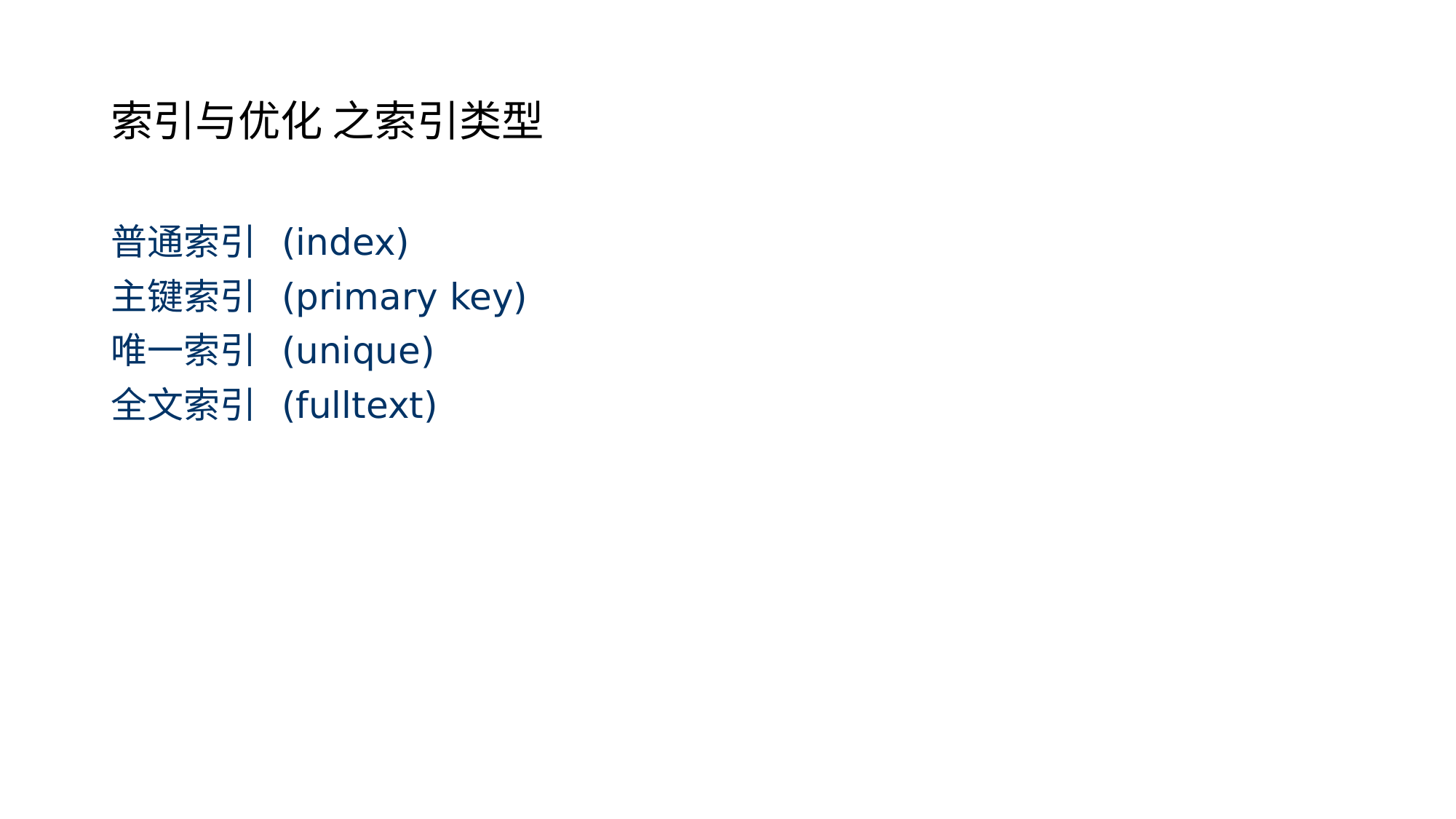

# 索引与优化 之索引类型
普通索引  (index)
主键索引  (primary key)
唯一索引  (unique)
全文索引  (fulltext)